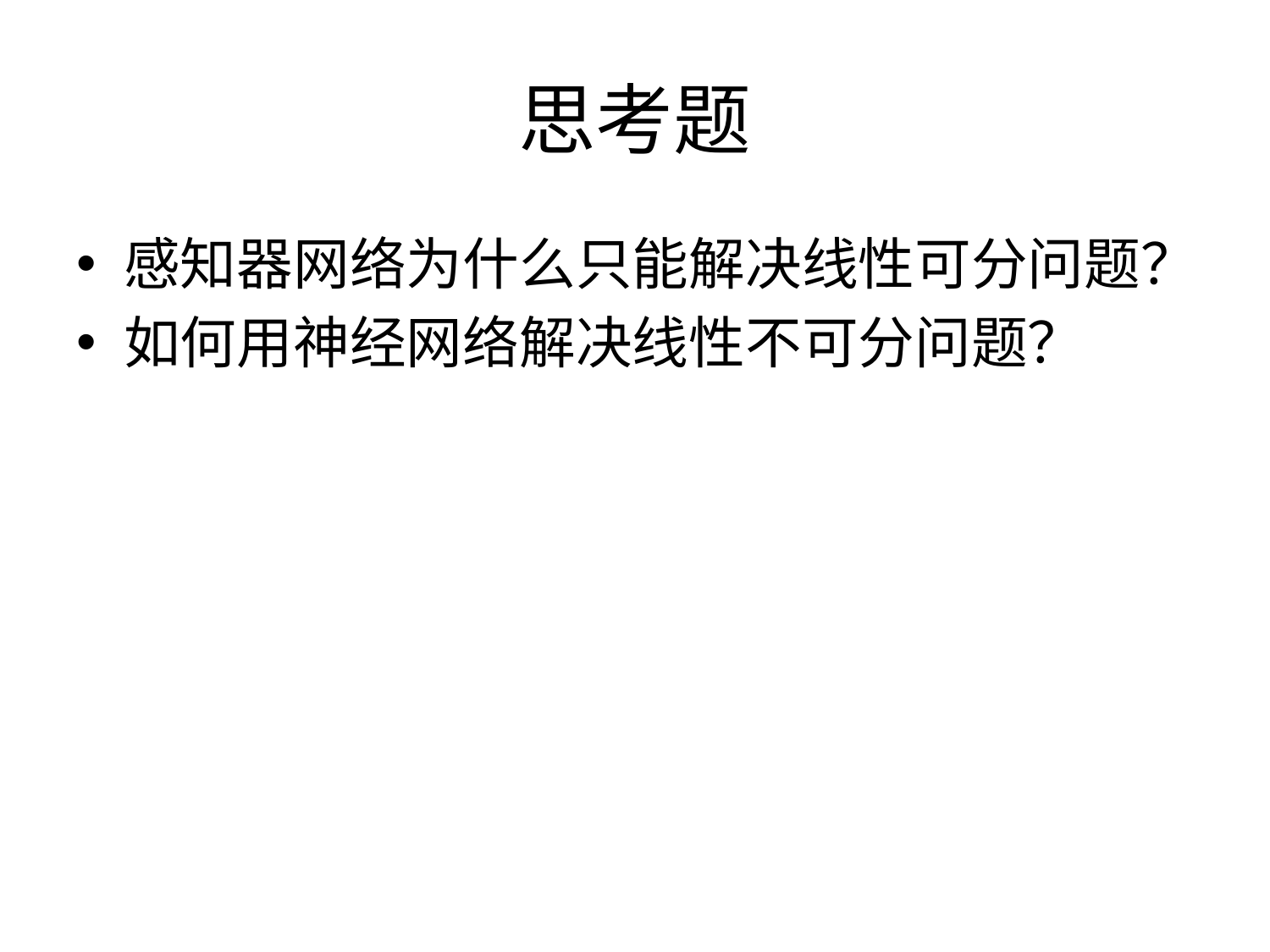

# 思考题
感知器网络为什么只能解决线性可分问题？
如何用神经网络解决线性不可分问题？